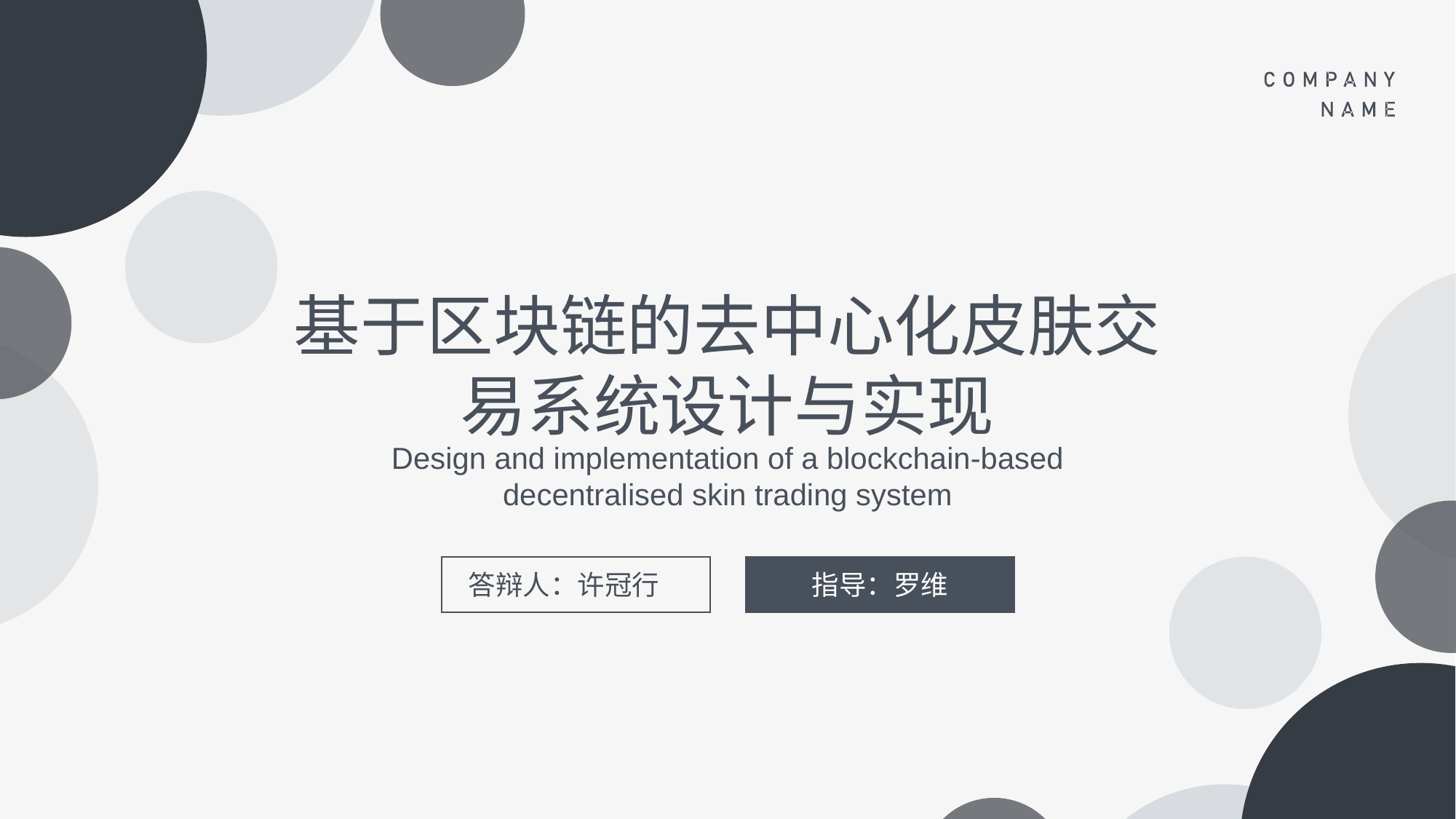

基于区块链的去中心化皮肤交易系统设计与实现
Design and implementation of a blockchain-based decentralised skin trading system
答辩人：许冠行
指导：罗维